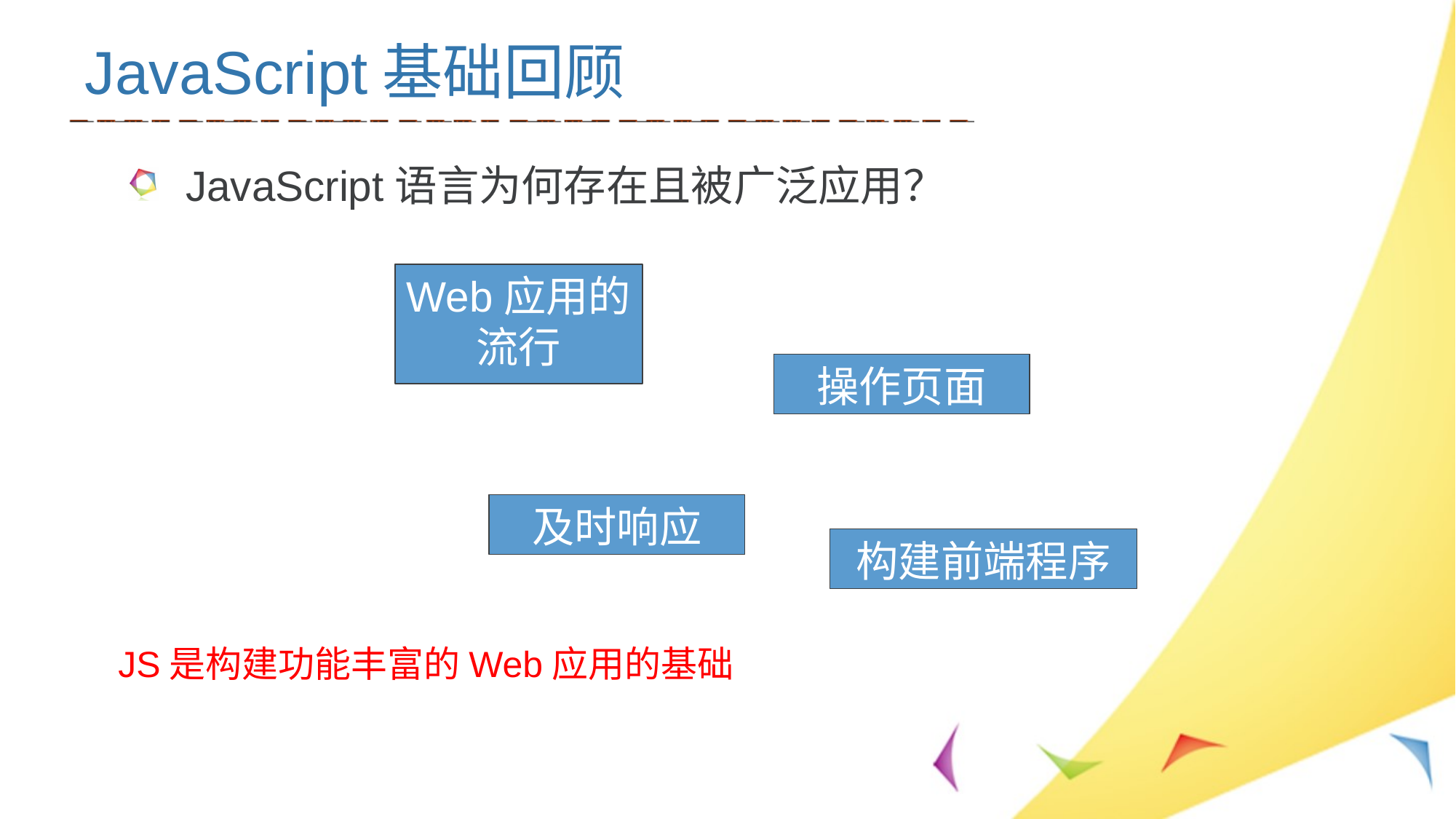

JavaScript基础回顾
JavaScript语言为何存在且被广泛应用？

Web应用的
流行
操作页面
及时响应
构建前端程序
JS是构建功能丰富的Web应用的基础